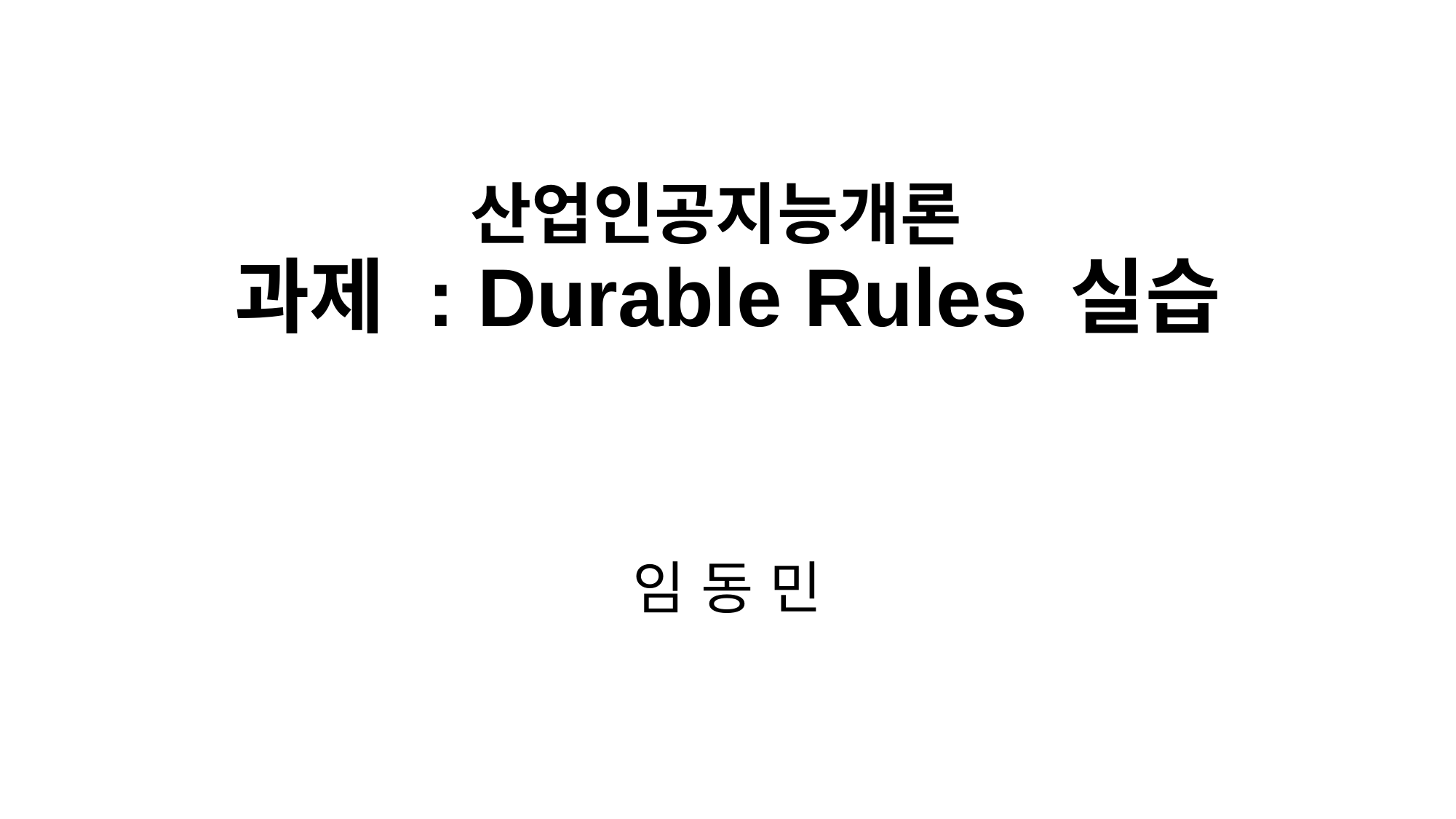

# 산업인공지능개론 과제 : Durable Rules 실습

임 동 민